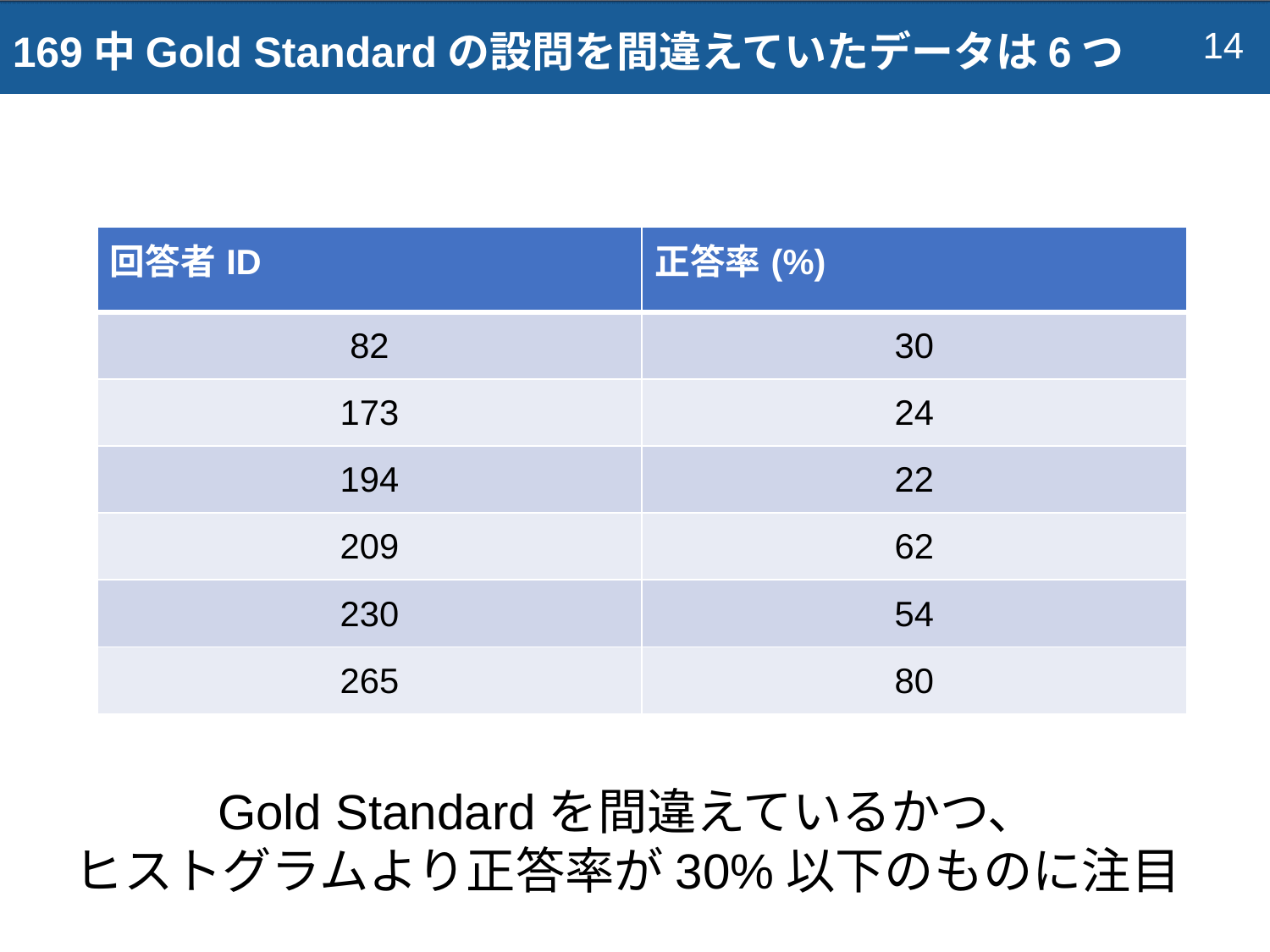

169中Gold Standardの設問を間違えていたデータは6つ

14
| 回答者ID | 正答率(%) |
| --- | --- |
| 82 | 30 |
| 173 | 24 |
| 194 | 22 |
| 209 | 62 |
| 230 | 54 |
| 265 | 80 |
Gold Standardを間違えているかつ、
ヒストグラムより正答率が30%以下のものに注目